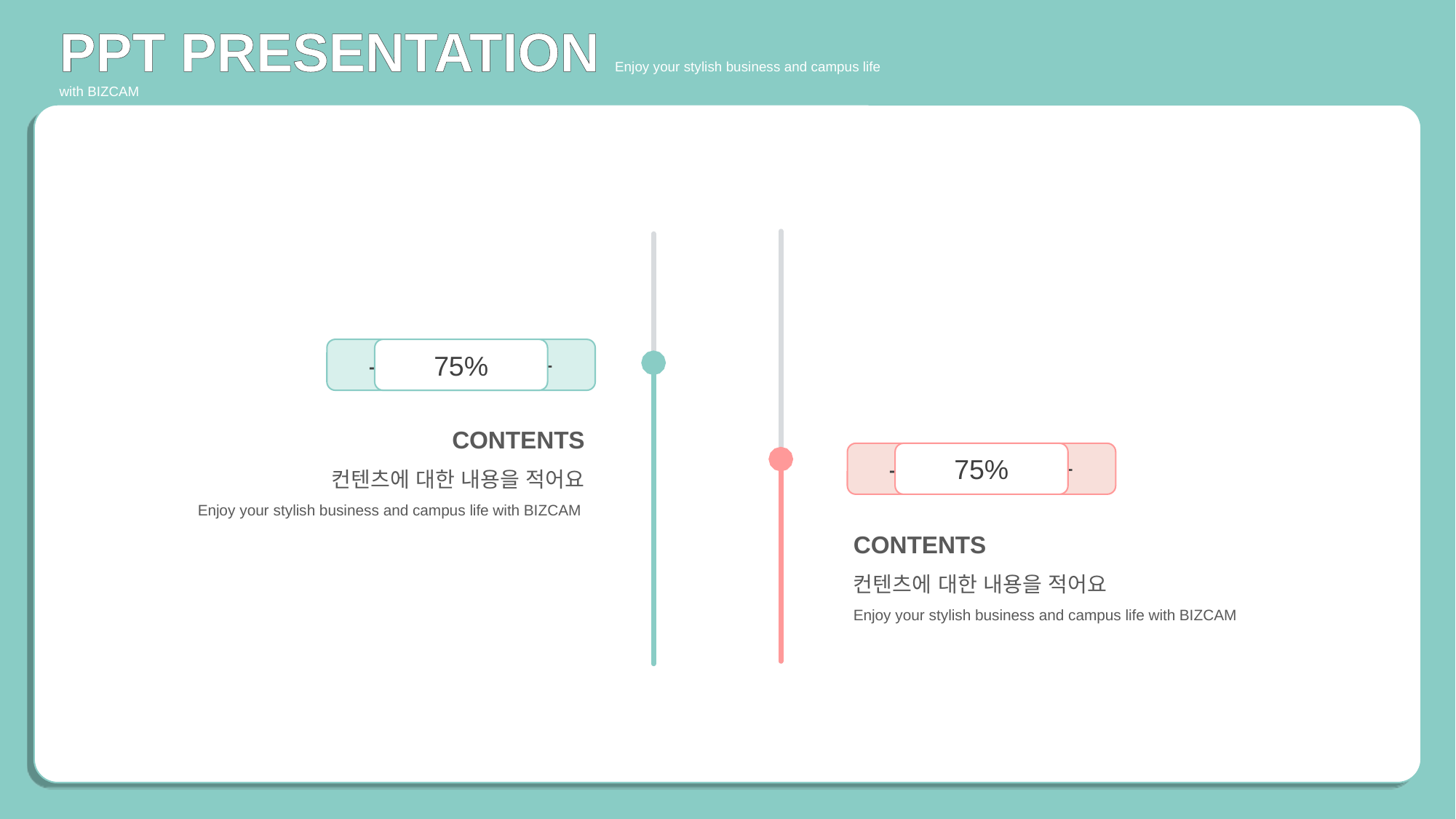

PPT PRESENTATION Enjoy your stylish business and campus life with BIZCAM

-                     +
75%
CONTENTS
컨텐츠에 대한 내용을 적어요
Enjoy your stylish business and campus life with BIZCAM
-                     +
75%
CONTENTS
컨텐츠에 대한 내용을 적어요
Enjoy your stylish business and campus life with BIZCAM